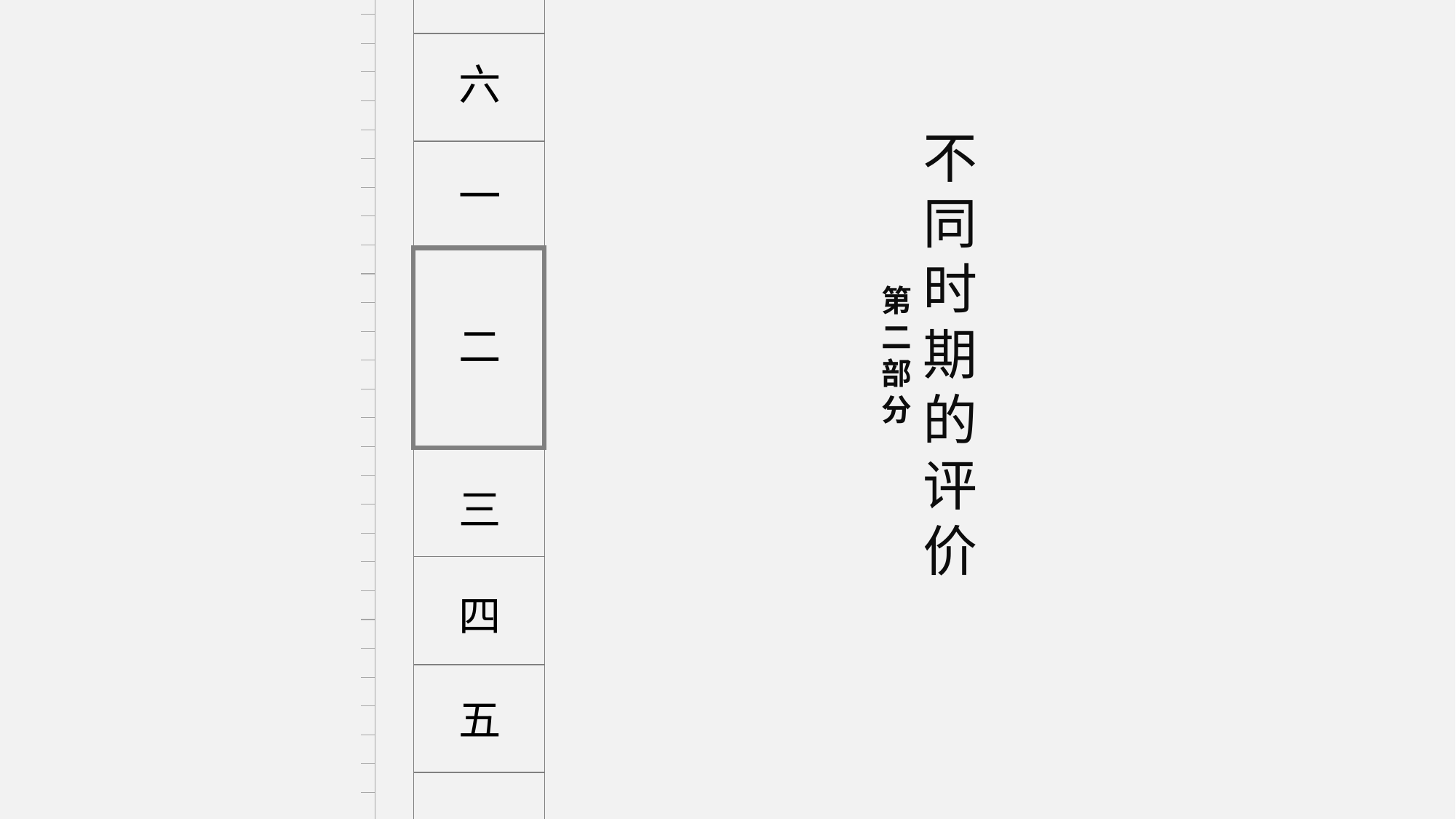

六
不同时期的评价
一
第二部分
二
三
四
五